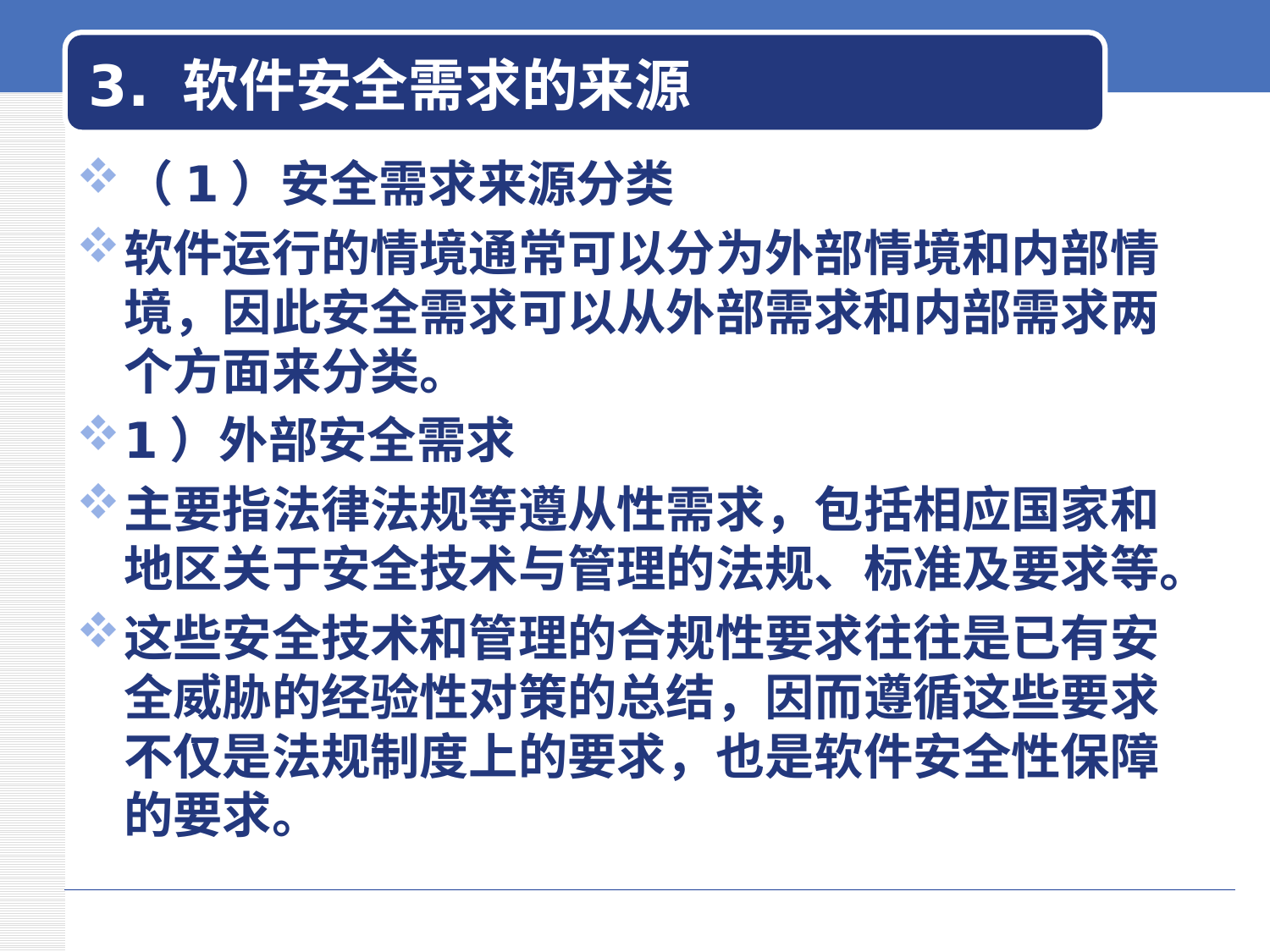

# 3. 软件安全需求的来源
（1）安全需求来源分类
软件运行的情境通常可以分为外部情境和内部情境，因此安全需求可以从外部需求和内部需求两个方面来分类。
1）外部安全需求
主要指法律法规等遵从性需求，包括相应国家和地区关于安全技术与管理的法规、标准及要求等。
这些安全技术和管理的合规性要求往往是已有安全威胁的经验性对策的总结，因而遵循这些要求不仅是法规制度上的要求，也是软件安全性保障的要求。